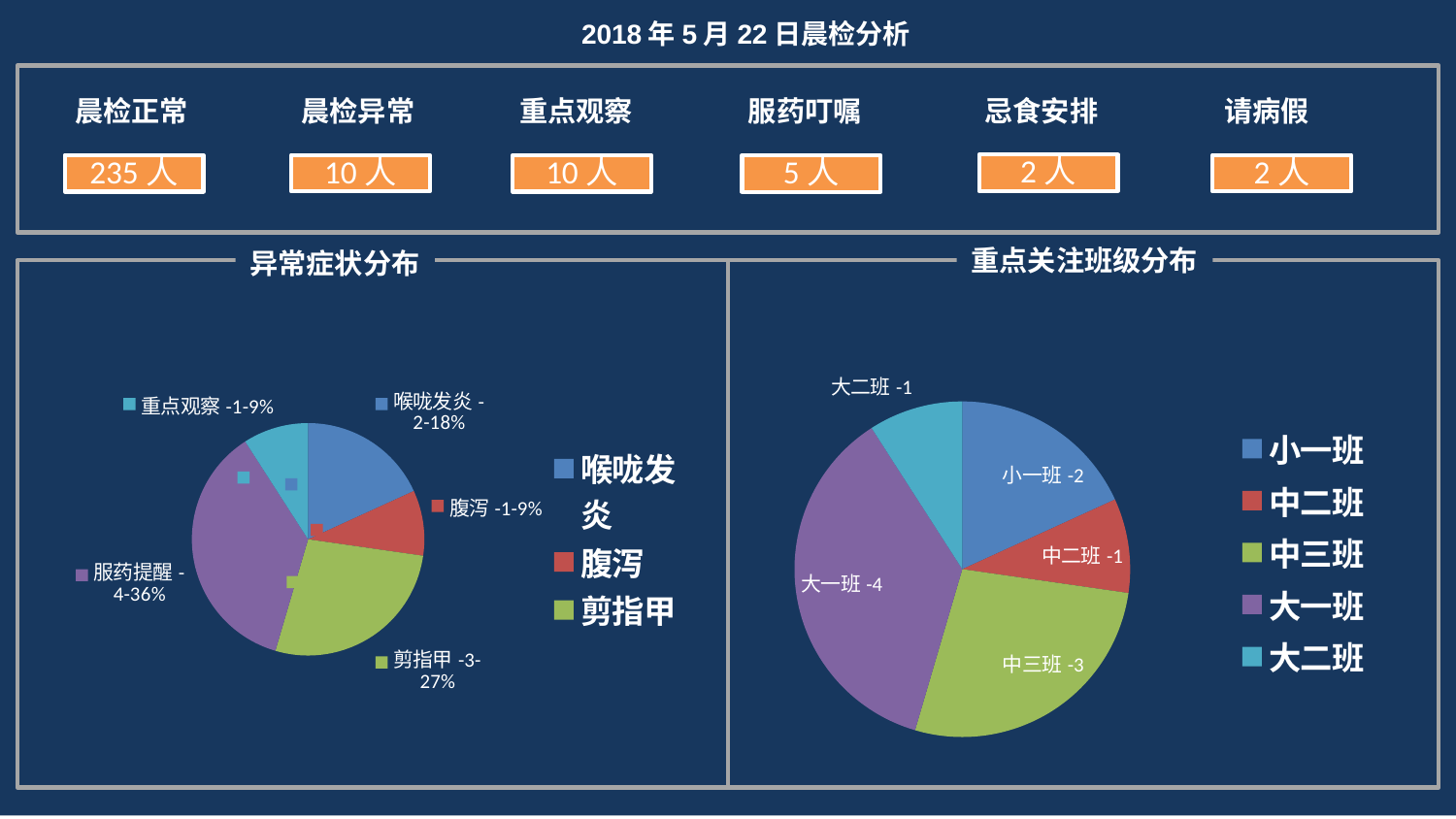

2018年5月22日晨检分析

请病假
晨检正常
晨检异常
重点观察
服药叮嘱
忌食安排

2人

10人

2人

10人

235人

5人
重点关注班级分布
异常症状分布

### Chart

| Category | 晨检异常人数 | 晨检异常 |
|---|---|---|
| 喉咙发炎 | 2.0 | 8.0 |
| 腹泻 | 1.0 | 1.0 |
| 剪指甲 | 3.0 | 2.0 |
| 服药提醒 | 4.0 | 0.0 |
| 重点观察 | 1.0 | 0.0 |

### Chart

| Category | 晨检漏检分析 |
|---|---|
| 小一班 | 2.0 |
| 中二班 | 1.0 |
| 中三班 | 3.0 |
| 大一班 | 4.0 |
| 大二班 | 1.0 |